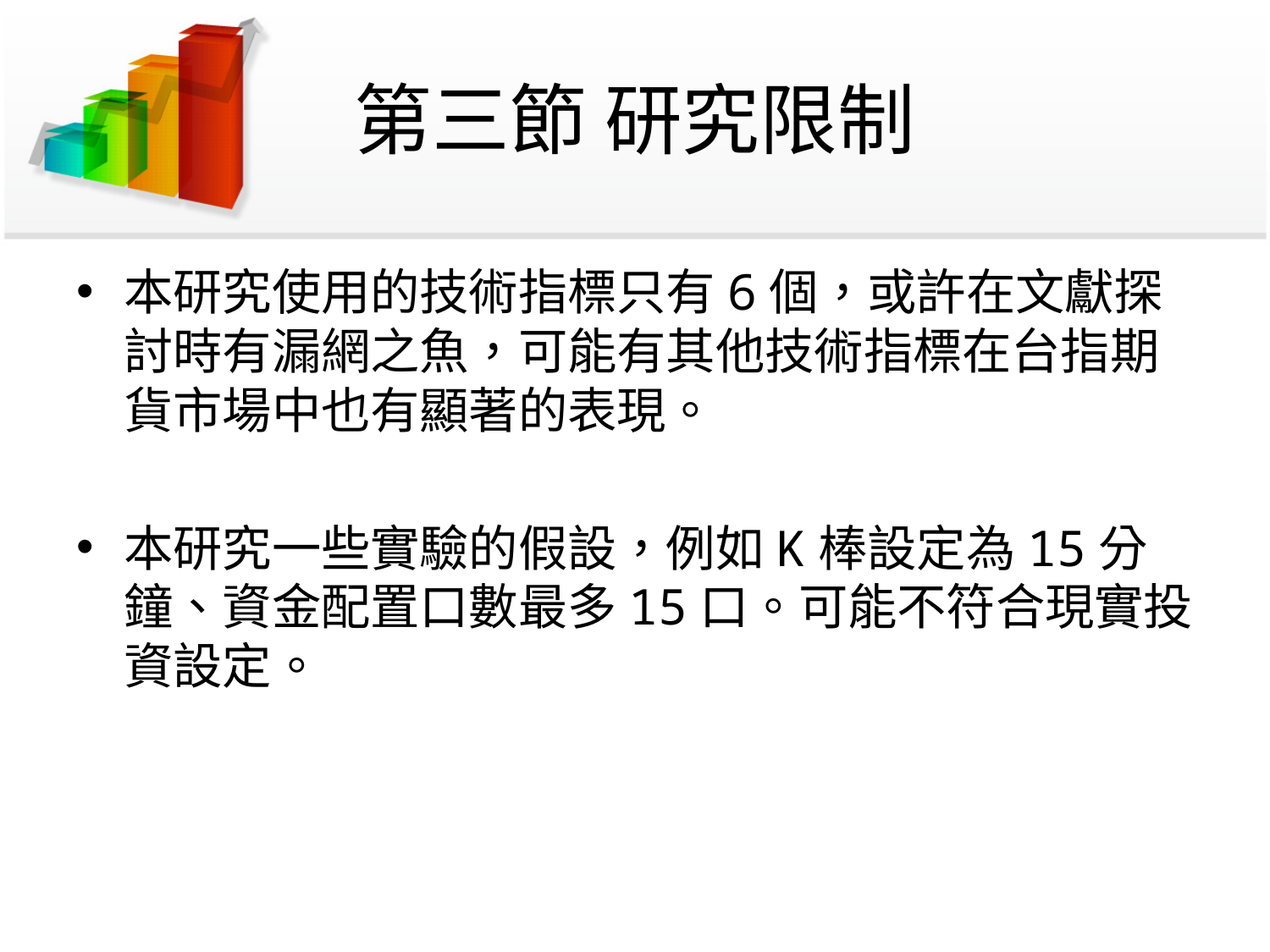

# 第三節 研究限制
本研究使用的技術指標只有6個，或許在文獻探討時有漏網之魚，可能有其他技術指標在台指期貨市場中也有顯著的表現。

本研究一些實驗的假設，例如K棒設定為15分鐘、資金配置口數最多15口。可能不符合現實投資設定。